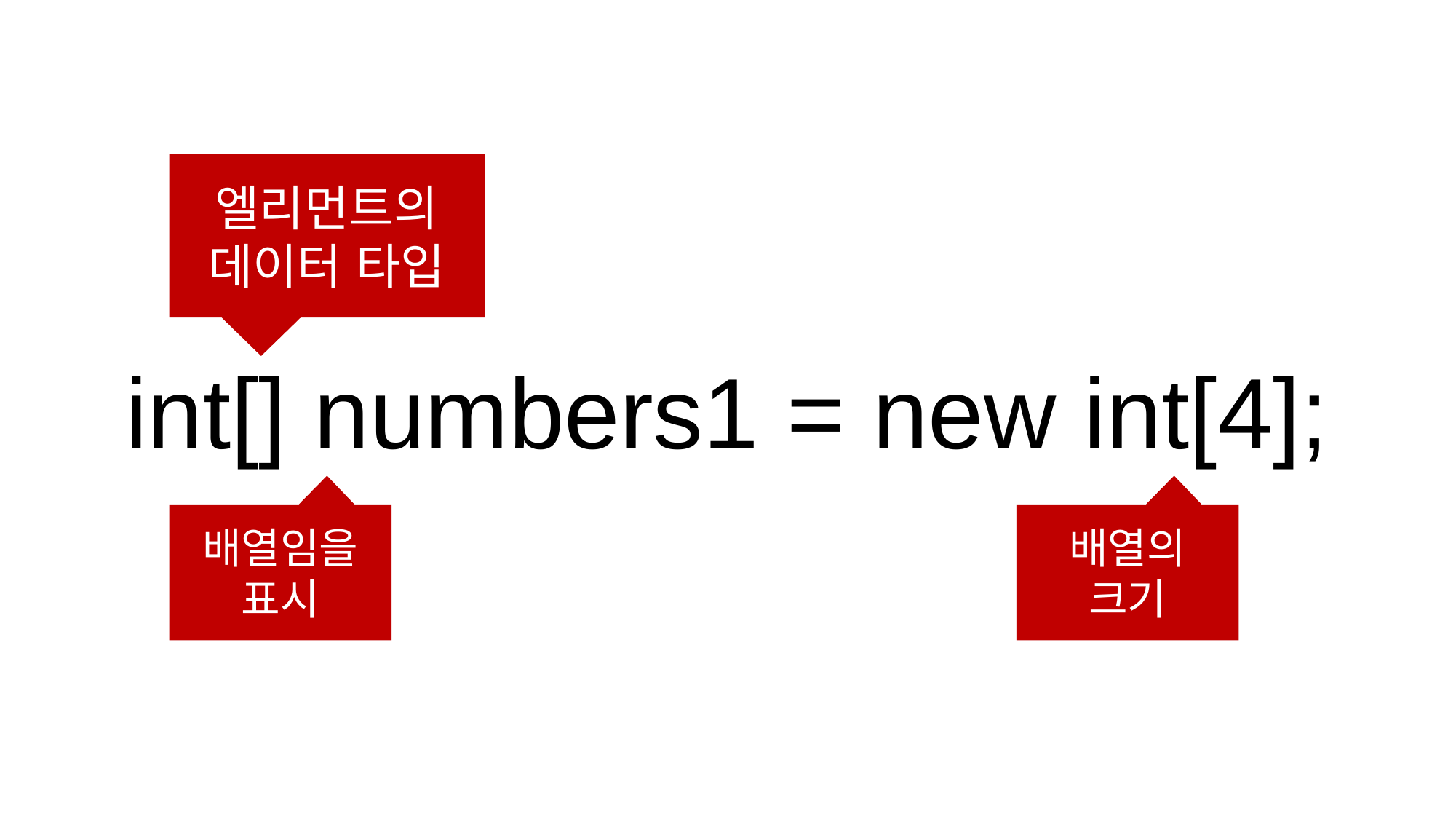

엘리먼트의
데이터 타입
int[] numbers1 = new int[4];
배열임을
표시
배열의 크기